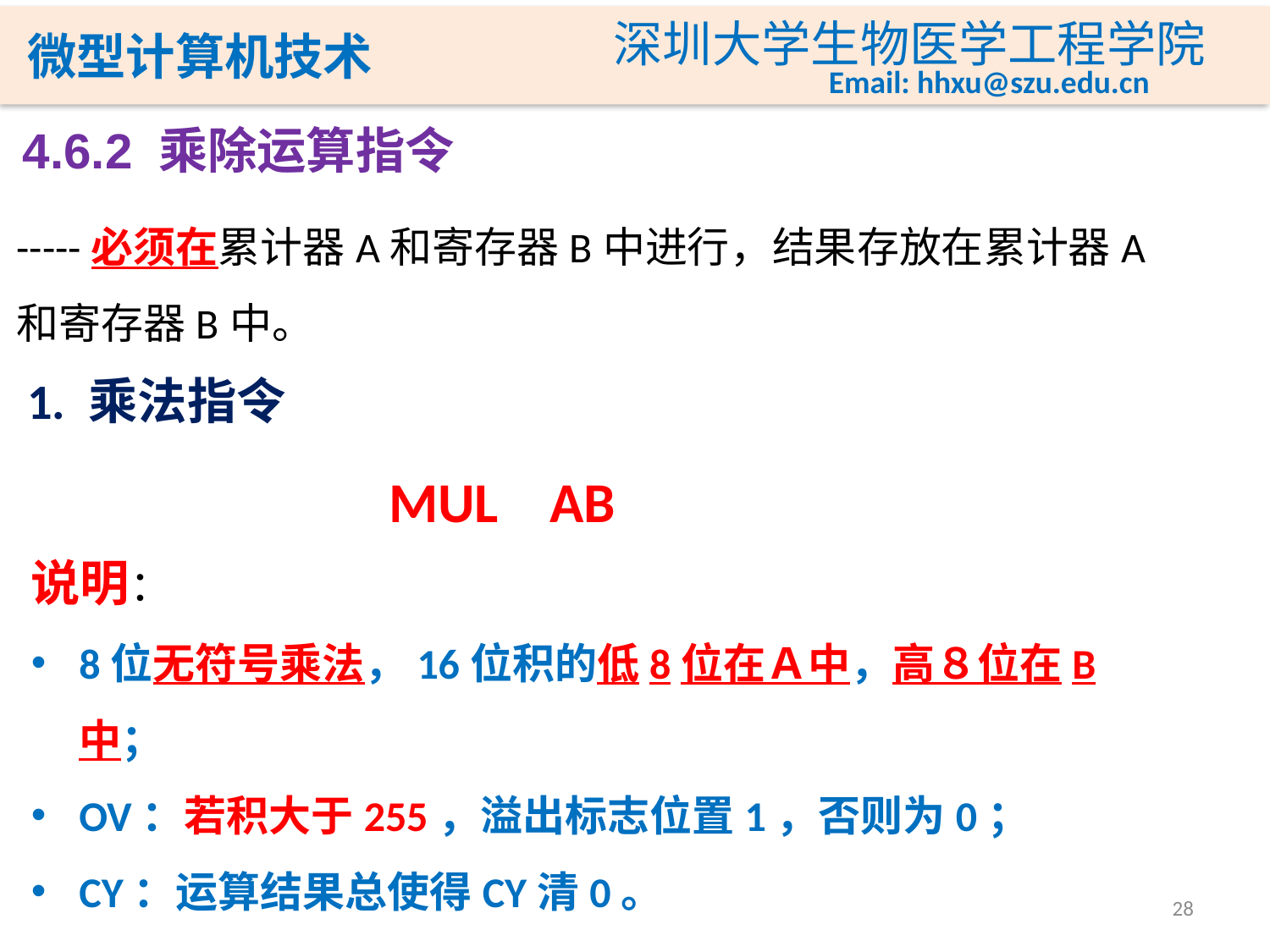

4.6.2 乘除运算指令
-----必须在累计器A和寄存器B中进行，结果存放在累计器A和寄存器B中。
1. 乘法指令
MUL    AB
说明：
8位无符号乘法，16位积的低8位在Ａ中，高８位在B中；
OV：若积大于255，溢出标志位置1，否则为0；
CY：运算结果总使得CY清0。
28